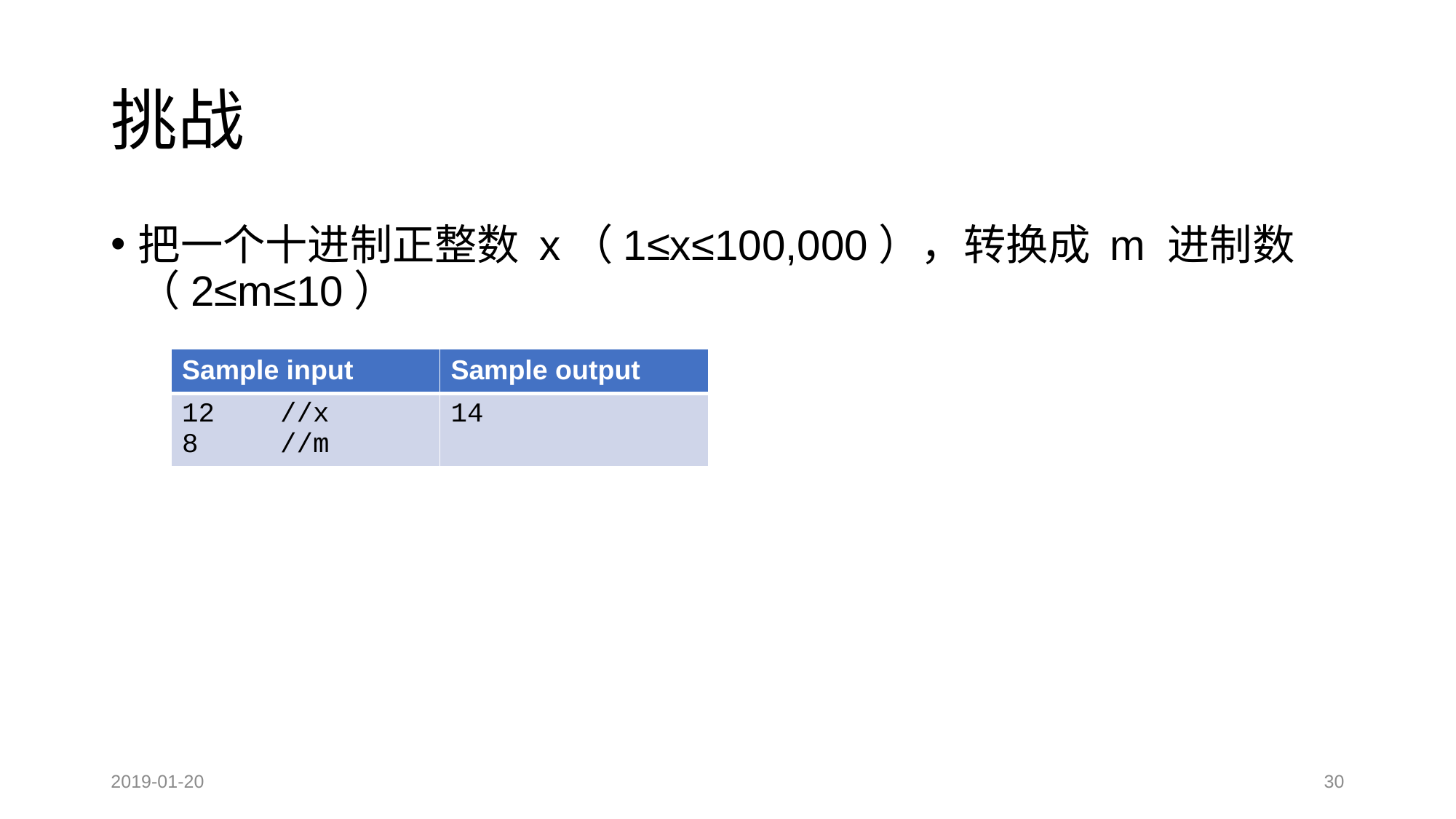

# 挑战
把一个十进制正整数 x（1≤x≤100,000），转换成 m 进制数（2≤m≤10）

| Sample input | Sample output |
| --- | --- |
| 12 //x 8 //m | 14 |
2019-01-20
30